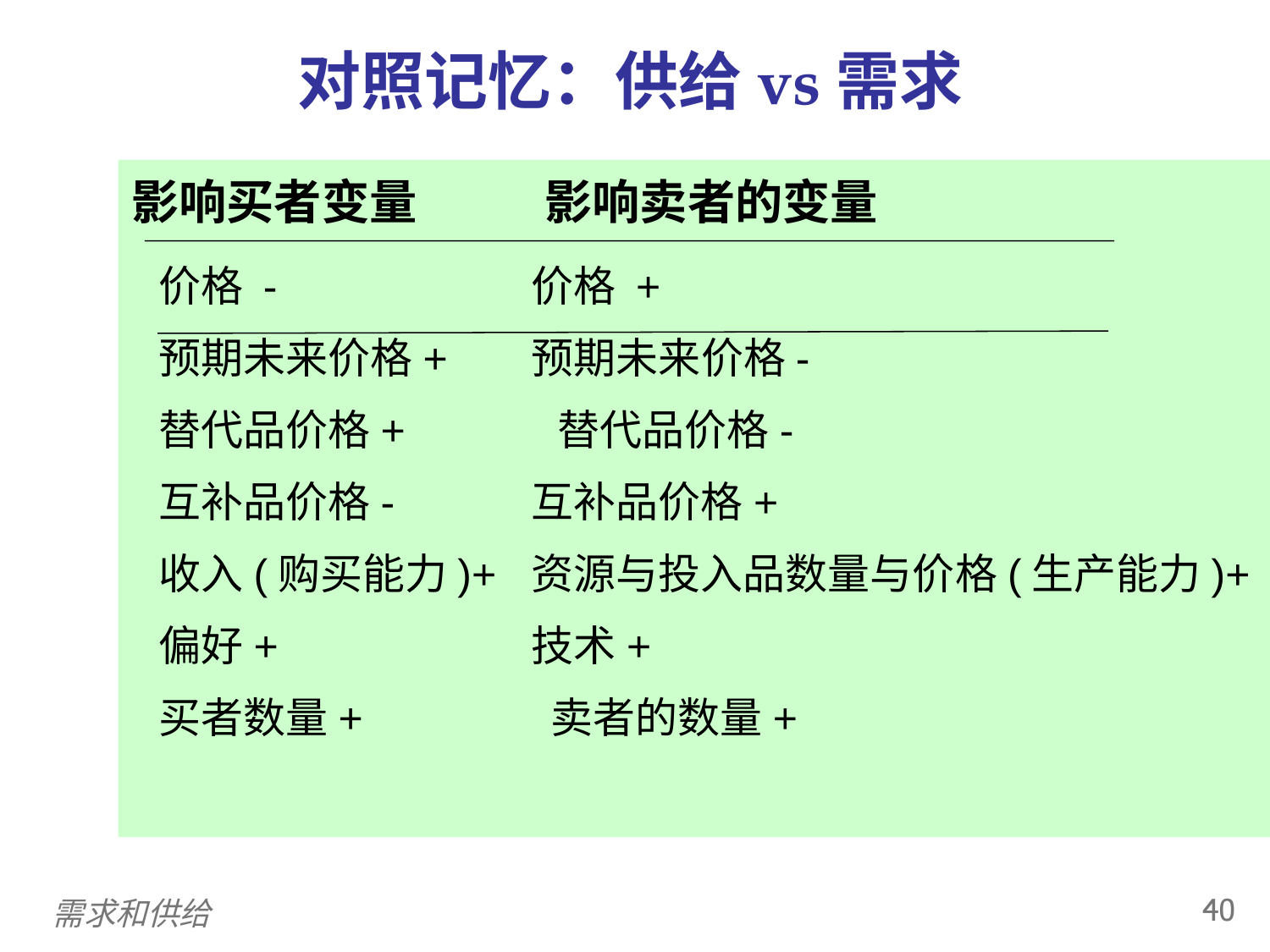

对照记忆：供给vs需求
0

影响买者变量  	   影响卖者的变量

价格 - 	价格 +
预期未来价格+	预期未来价格-
替代品价格+            替代品价格-
互补品价格-	互补品价格+
收入(购买能力)+	资源与投入品数量与价格(生产能力)+
偏好+	技术+
买者数量+               卖者的数量+

40
需求和供给